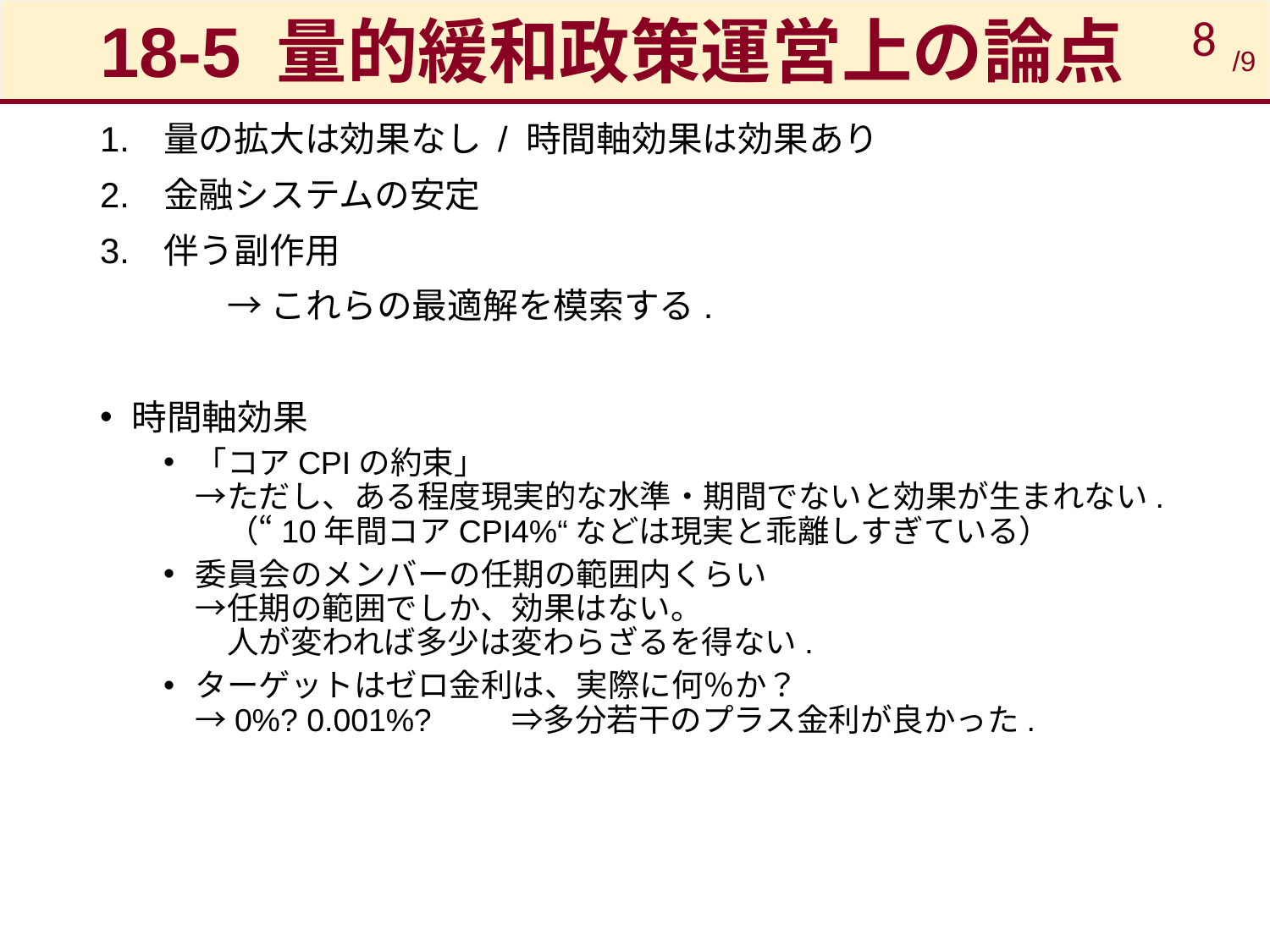

# 18-5 量的緩和政策運営上の論点
8
/9
量の拡大は効果なし / 時間軸効果は効果あり
金融システムの安定
伴う副作用
	→これらの最適解を模索する.

時間軸効果
「コアCPIの約束」
→ただし、ある程度現実的な水準・期間でないと効果が生まれない.
　（“10年間コアCPI4%“などは現実と乖離しすぎている）
委員会のメンバーの任期の範囲内くらい
→任期の範囲でしか、効果はない。
　人が変われば多少は変わらざるを得ない.
ターゲットはゼロ金利は、実際に何％か？
→0%? 0.001%? 　　⇒多分若干のプラス金利が良かった.